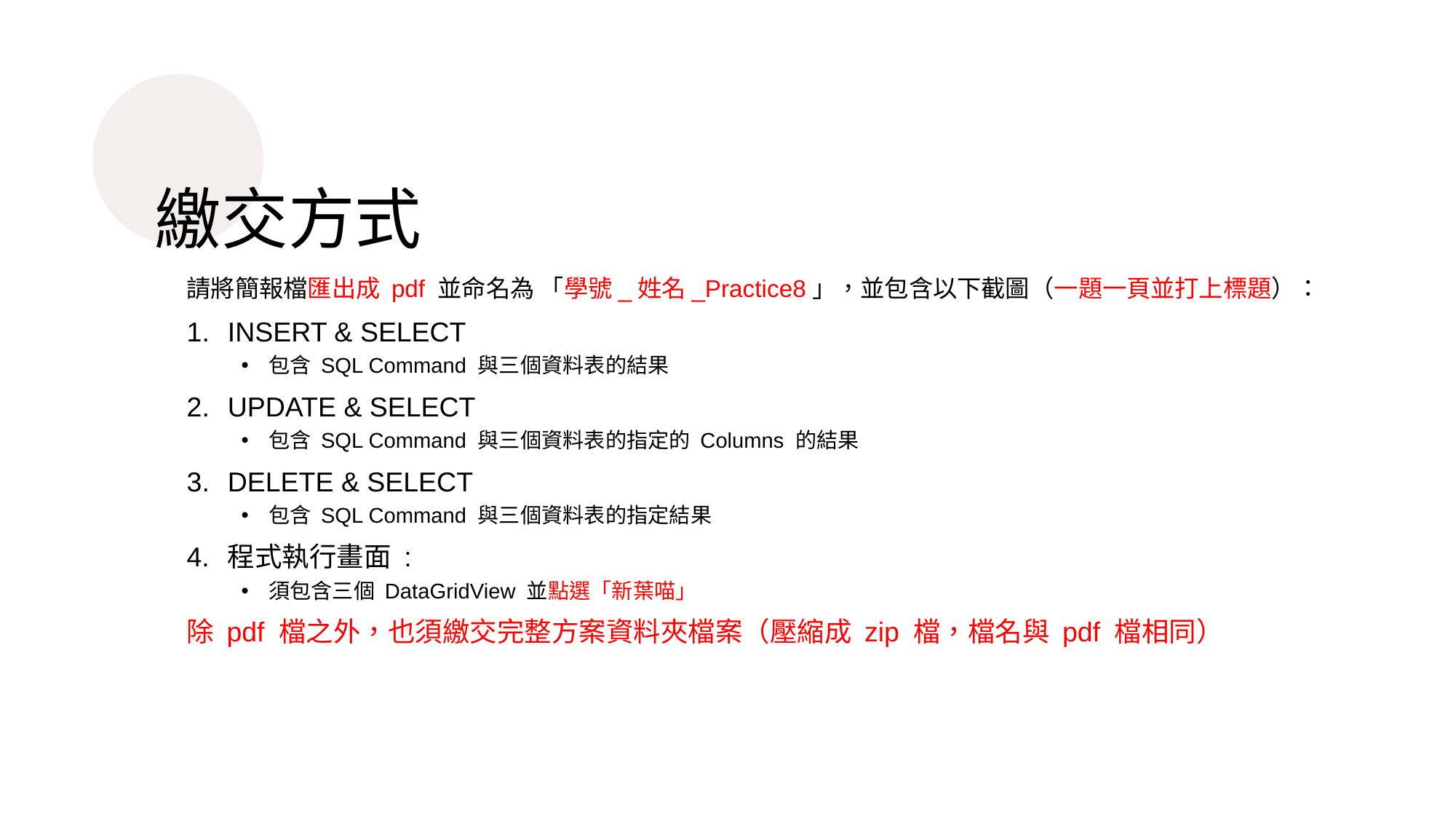

繳交方式
請將簡報檔匯出成 pdf 並命名為 「學號_姓名_Practice8」，並包含以下截圖（一題一頁並打上標題）：
INSERT & SELECT
包含 SQL Command 與三個資料表的結果
UPDATE & SELECT
包含 SQL Command 與三個資料表的指定的 Columns 的結果
DELETE & SELECT
包含 SQL Command 與三個資料表的指定結果
程式執行畫面 :
須包含三個 DataGridView 並點選「新葉喵」
除 pdf 檔之外，也須繳交完整方案資料夾檔案（壓縮成 zip 檔，檔名與 pdf 檔相同）